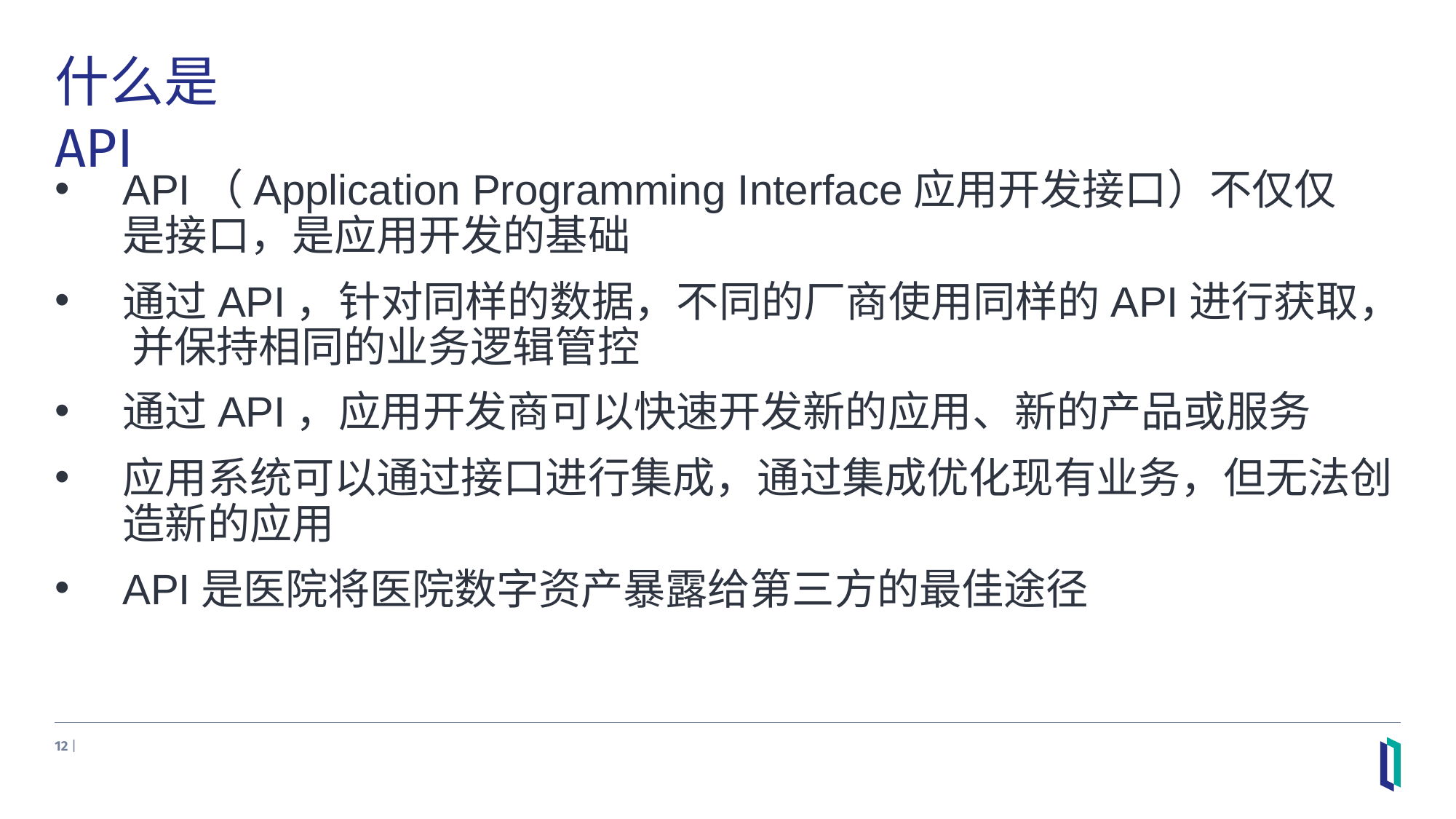

# 什么是API
API（Application Programming Interface应用开发接口）不仅仅 是接口，是应用开发的基础
通过API，针对同样的数据，不同的厂商使用同样的API进行获取， 并保持相同的业务逻辑管控
通过API，应用开发商可以快速开发新的应用、新的产品或服务
应用系统可以通过接口进行集成，通过集成优化现有业务，但无法创 造新的应用
API是医院将医院数字资产暴露给第三方的最佳途径

12 |